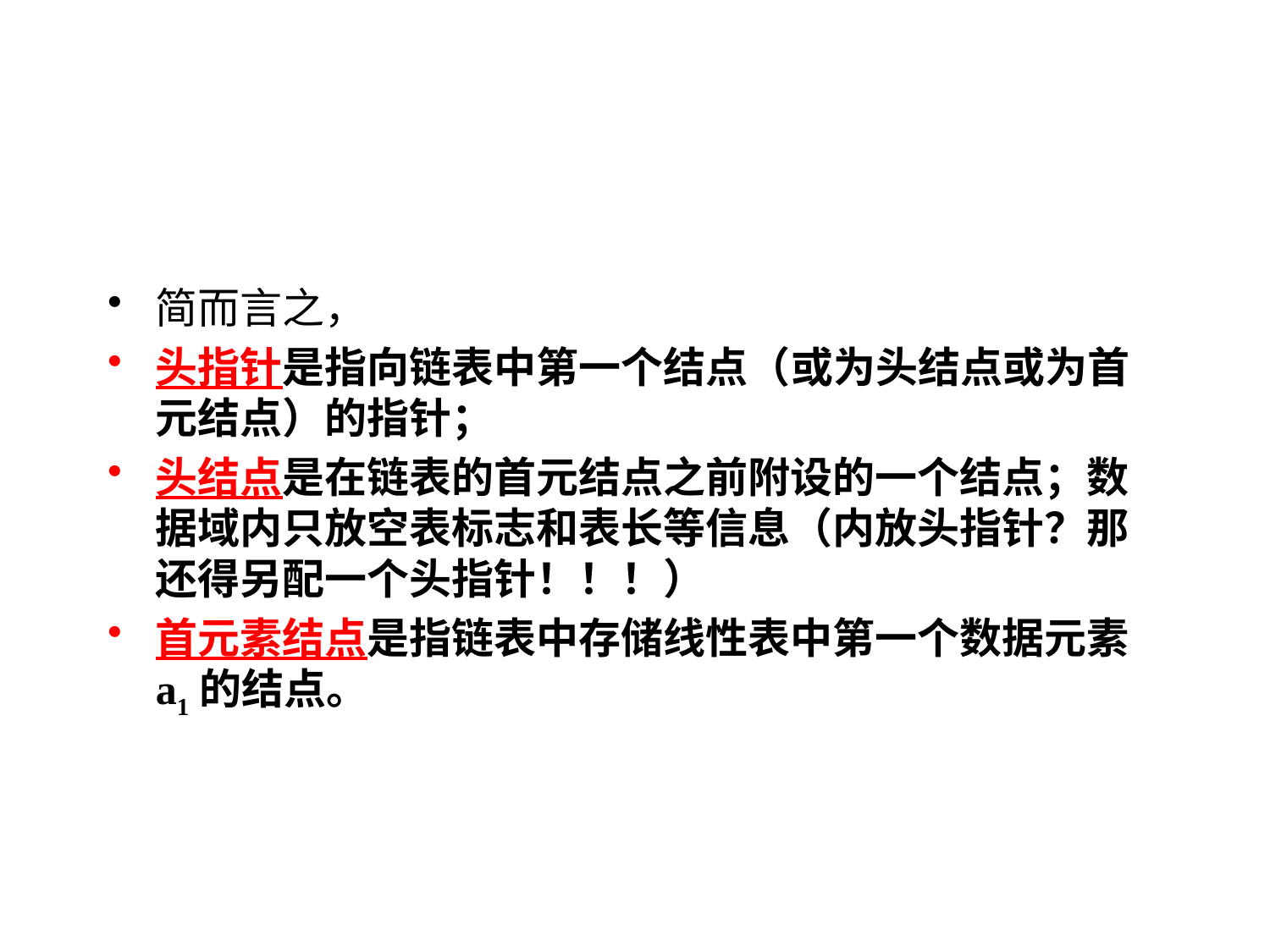

简而言之，
头指针是指向链表中第一个结点（或为头结点或为首元结点）的指针；
头结点是在链表的首元结点之前附设的一个结点；数据域内只放空表标志和表长等信息（内放头指针？那还得另配一个头指针！！！）
首元素结点是指链表中存储线性表中第一个数据元素a1的结点。